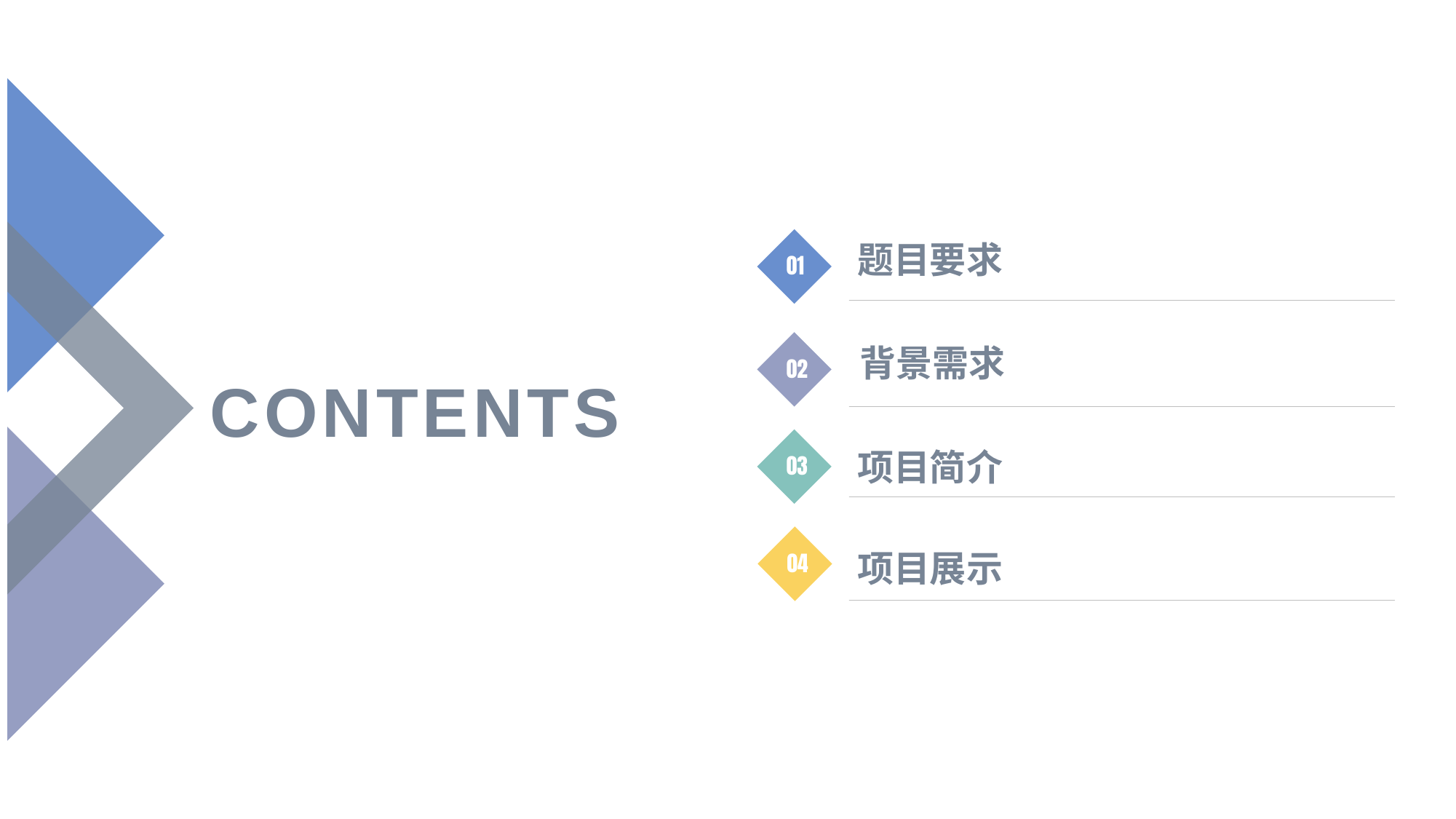

01
题目要求
02
背景需求
CONTENTS
03
项目简介
04
项目展示